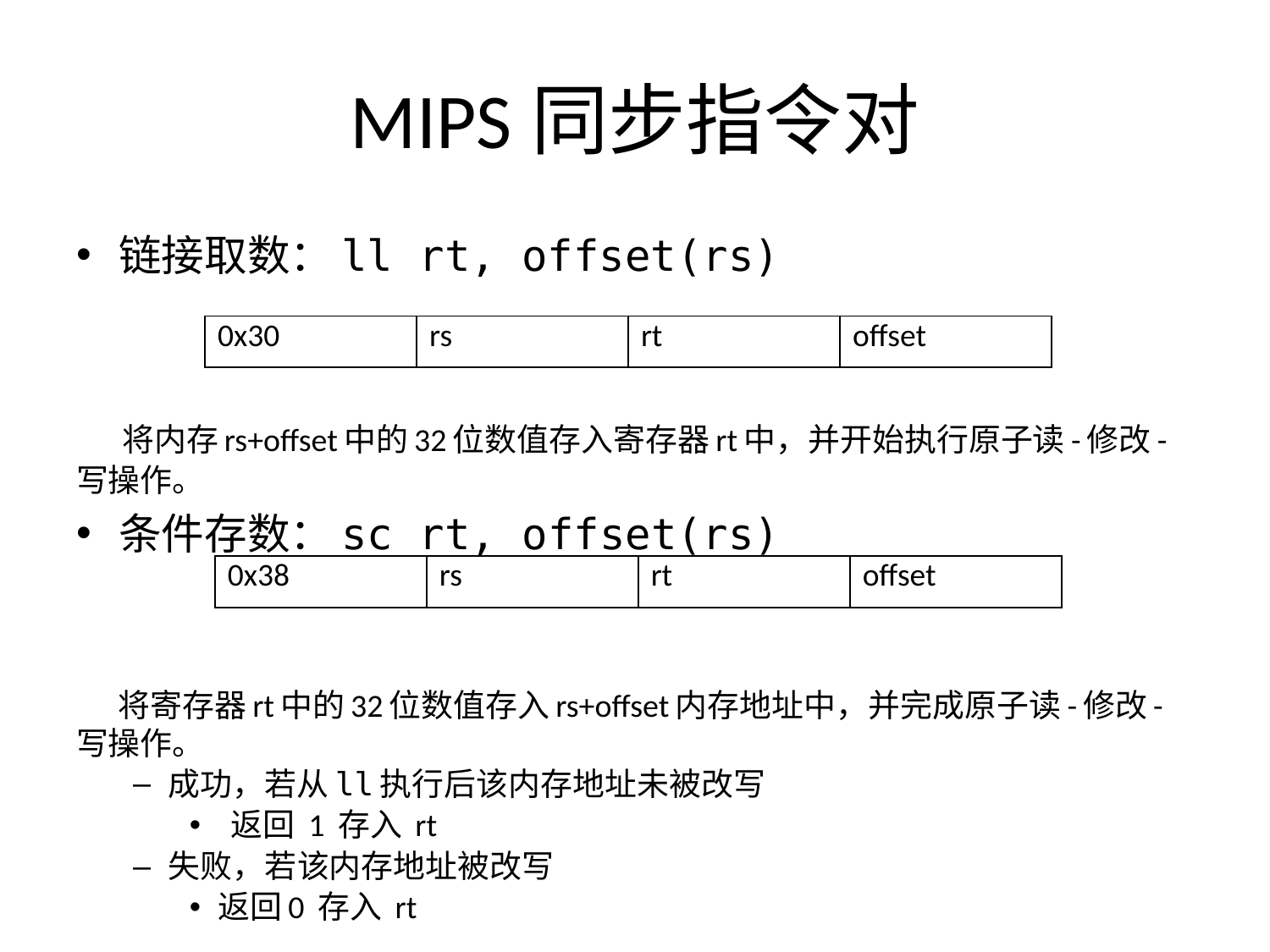

# MIPS同步指令对
链接取数：ll rt, offset(rs)

    将内存rs+offset中的32位数值存入寄存器rt中，并开始执行原子读-修改-写操作。
条件存数：sc rt, offset(rs)

     将寄存器rt中的32位数值存入rs+offset内存地址中，并完成原子读-修改-写操作。
成功，若从ll执行后该内存地址未被改写
 返回 1 存入 rt
失败，若该内存地址被改写
返回0 存入 rt

| 0x30 | rs | rt | offset |
| --- | --- | --- | --- |
| 0x38 | rs | rt | offset |
| --- | --- | --- | --- |